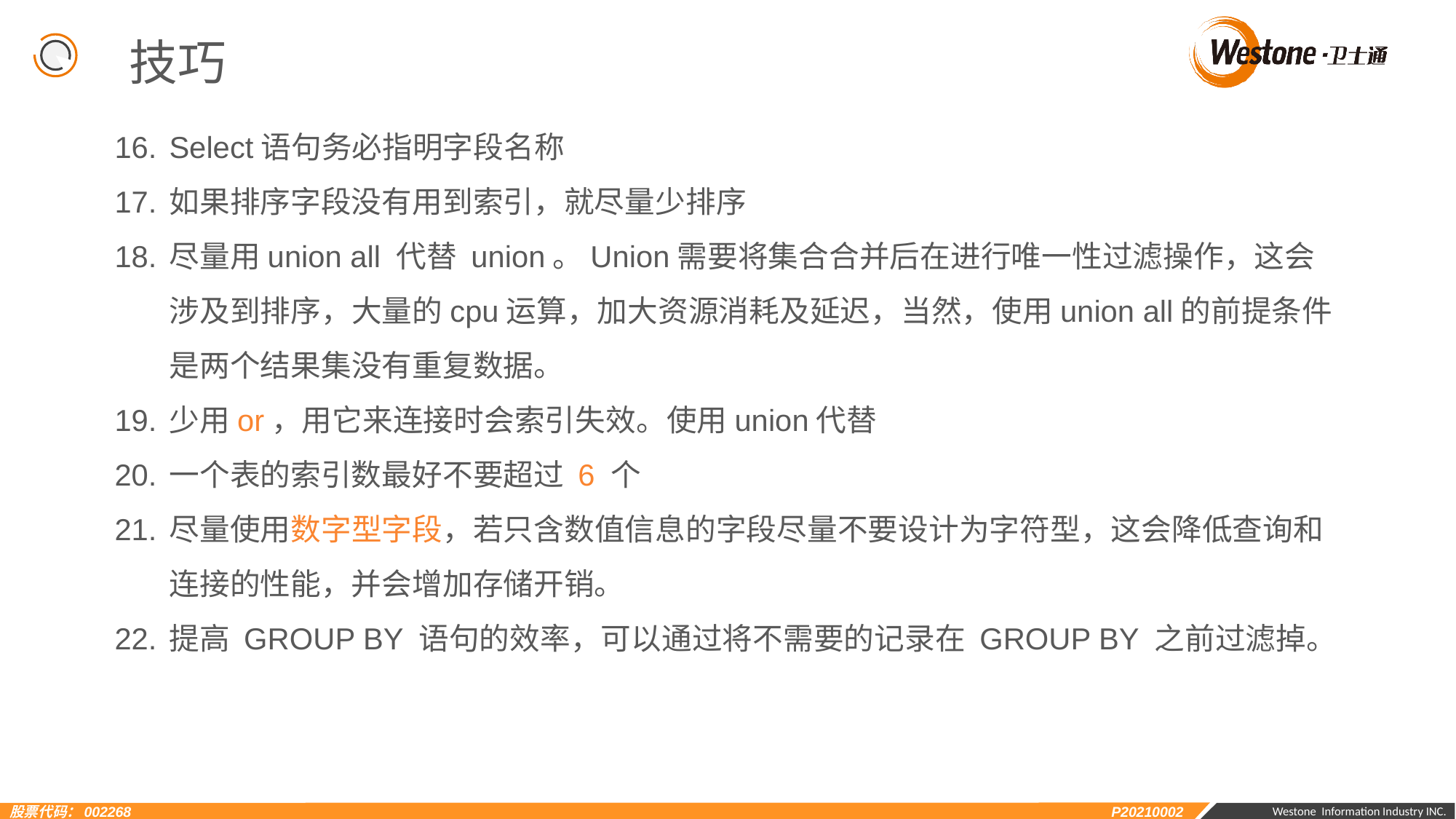

技巧
Select语句务必指明字段名称
如果排序字段没有用到索引，就尽量少排序
尽量用union all 代替 union。Union需要将集合合并后在进行唯一性过滤操作，这会涉及到排序，大量的cpu运算，加大资源消耗及延迟，当然，使用union all的前提条件是两个结果集没有重复数据。
少用or，用它来连接时会索引失效。使用union代替
一个表的索引数最好不要超过 6 个
尽量使用数字型字段，若只含数值信息的字段尽量不要设计为字符型，这会降低查询和连接的性能，并会增加存储开销。
提高 GROUP BY 语句的效率，可以通过将不需要的记录在 GROUP BY 之前过滤掉。